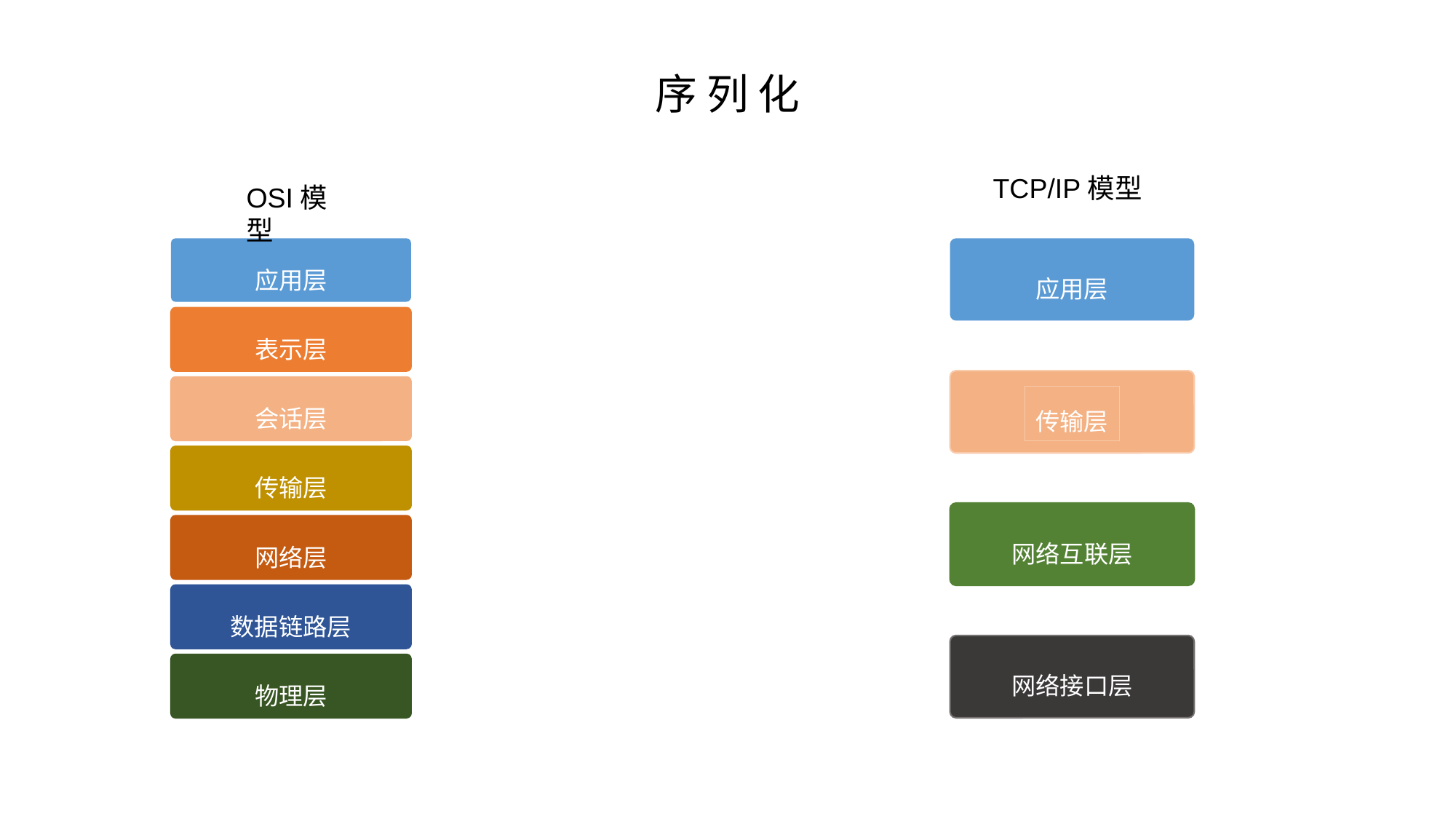

# 序 列 化
TCP/IP模型
OSI模型

应用层

应用层

表示层

传输层

会话层

传输层

网络互联层

网络层

数据链路层

网络接口层

物理层